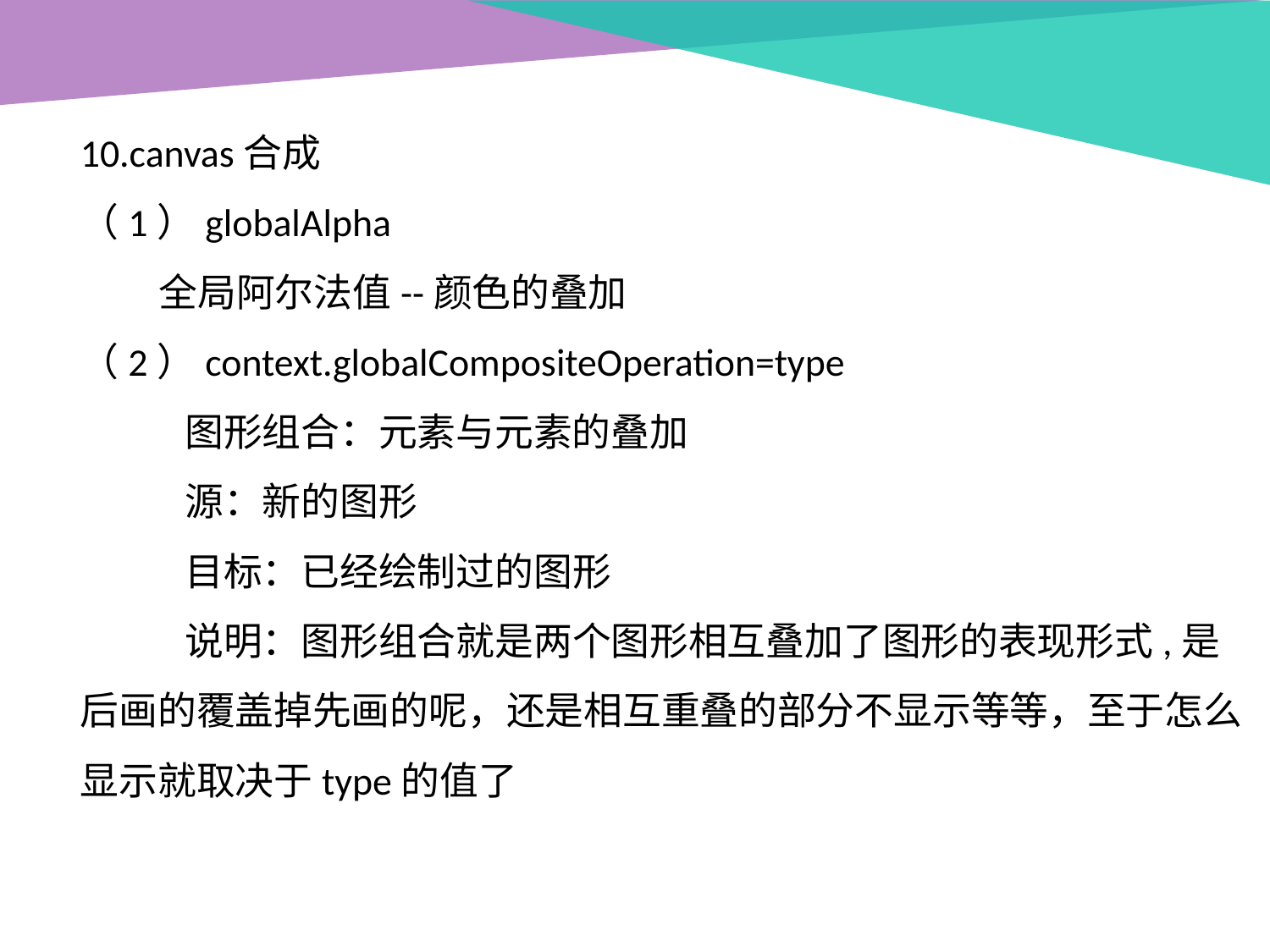

10.canvas合成
（1）globalAlpha
        全局阿尔法值--颜色的叠加
（2）context.globalCompositeOperation=type
           图形组合：元素与元素的叠加
           源：新的图形
           目标：已经绘制过的图形
           说明：图形组合就是两个图形相互叠加了图形的表现形式,是后画的覆盖掉先画的呢，还是相互重叠的部分不显示等等，至于怎么显示就取决于type的值了